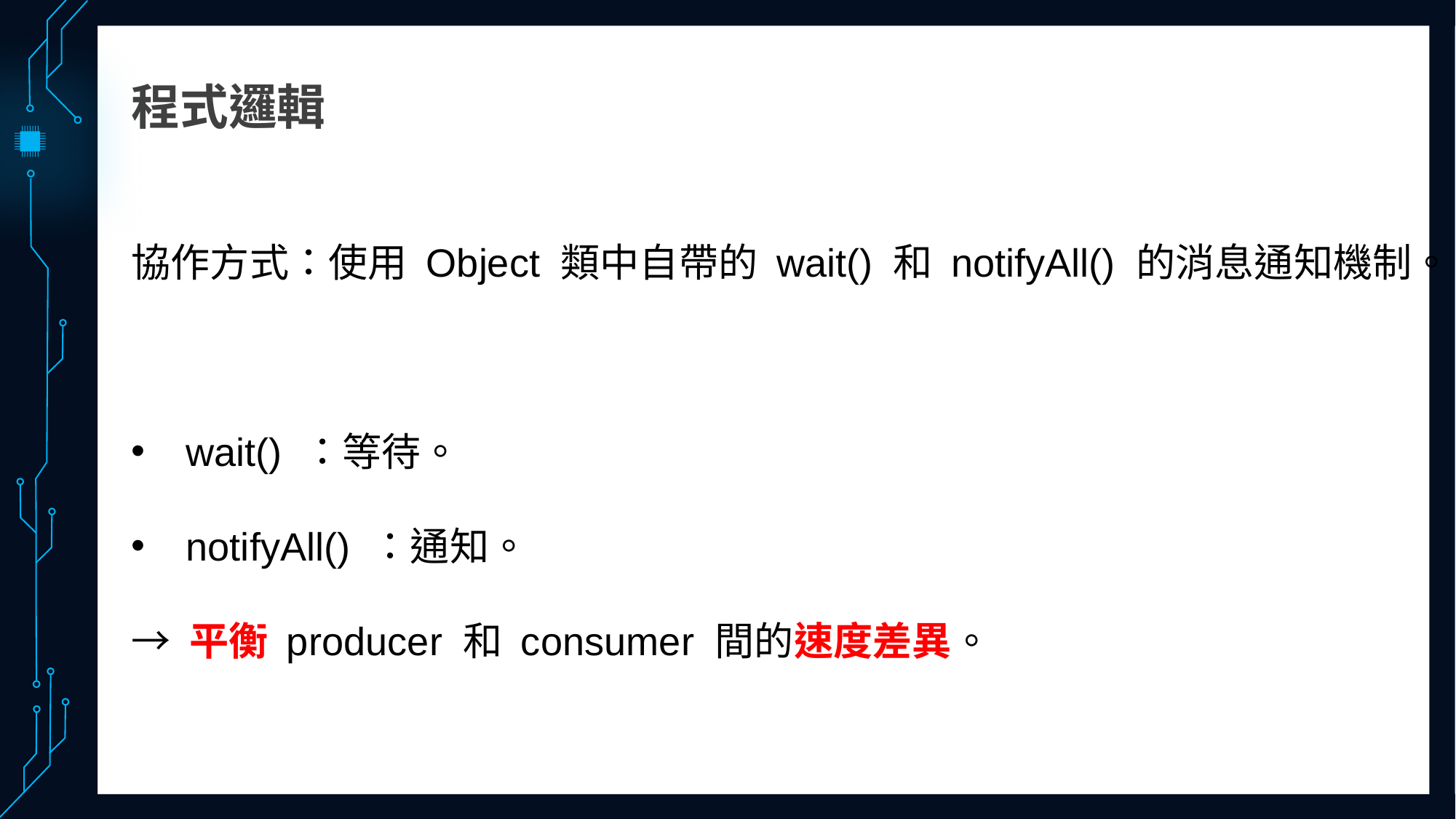

程式邏輯

協作方式：使用 Object 類中自帶的 wait() 和 notifyAll() 的消息通知機制。
wait() ：等待。
notifyAll() ：通知。
→ 平衡 producer 和 consumer 間的速度差異。